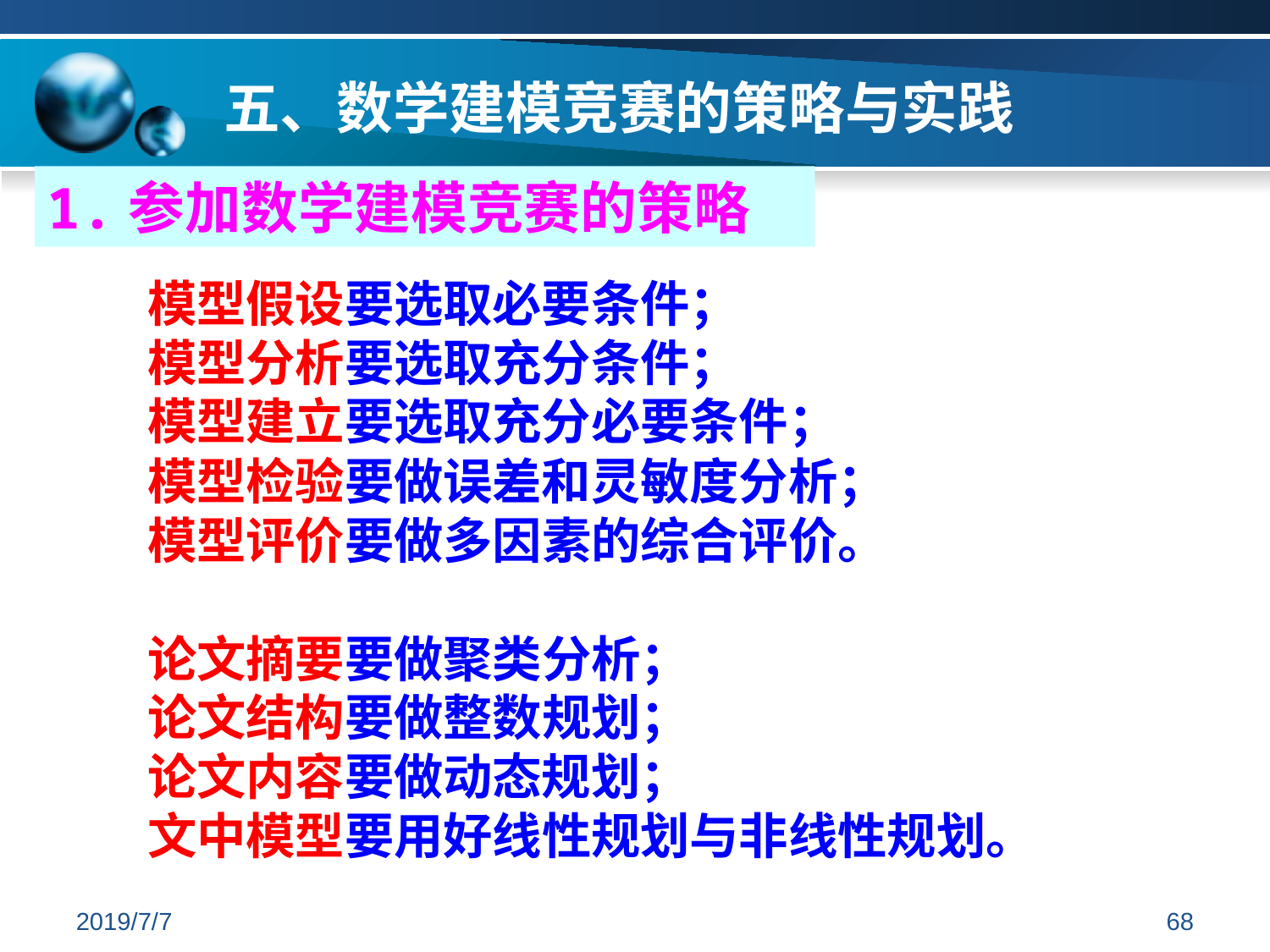

五、数学建模竞赛的策略与实践
1.参加数学建模竞赛的策略
模型假设要选取必要条件；
模型分析要选取充分条件；
模型建立要选取充分必要条件；
模型检验要做误差和灵敏度分析；
模型评价要做多因素的综合评价。

论文摘要要做聚类分析；
论文结构要做整数规划；
论文内容要做动态规划；
文中模型要用好线性规划与非线性规划。
2019/7/7
68